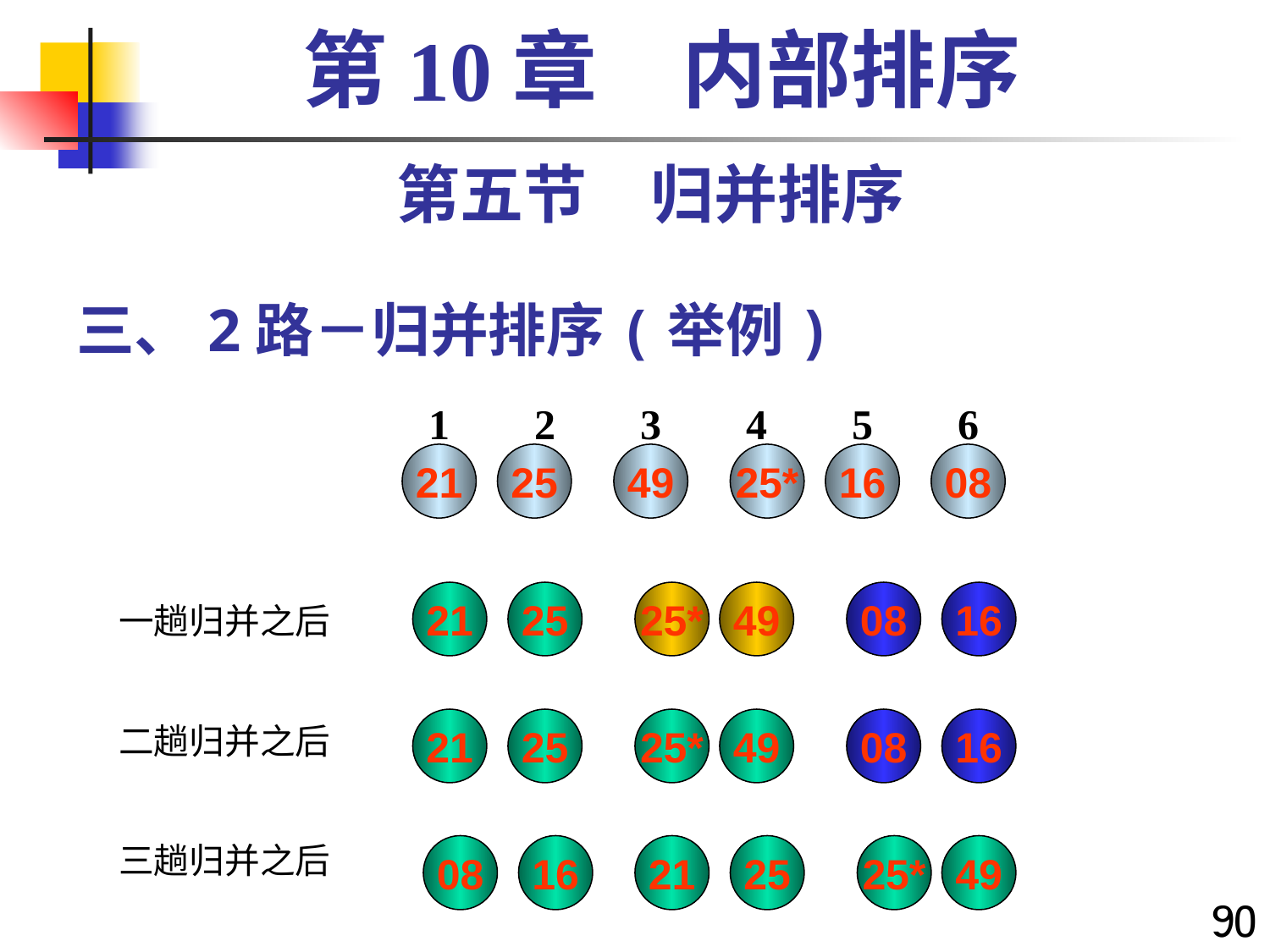

第10章　内部排序
第五节　归并排序
# 三、2路－归并排序(举例)
1        2        3        4        5        6
21
25
49
25*
16
08
21
25
25*
49
08
16
一趟归并之后

二趟归并之后

三趟归并之后
21
25
25*
49
08
16
08
16
21
25
25*
49
90